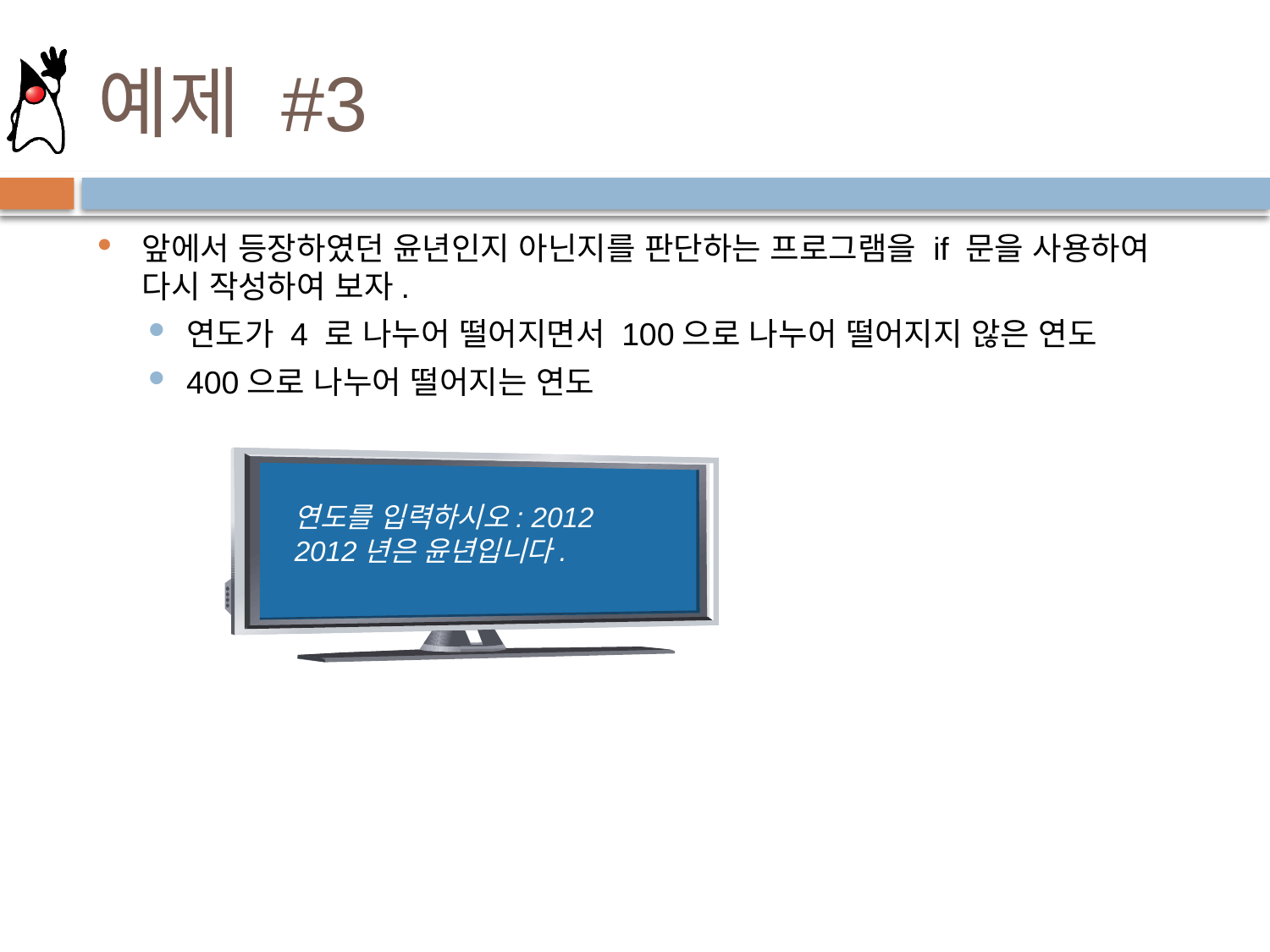

# 예제 #3
앞에서 등장하였던 윤년인지 아닌지를 판단하는 프로그램을 if 문을 사용하여 다시 작성하여 보자.
연도가 4 로 나누어 떨어지면서 100으로 나누어 떨어지지 않은 연도
400으로 나누어 떨어지는 연도

연도를 입력하시오: 2012
2012년은 윤년입니다.